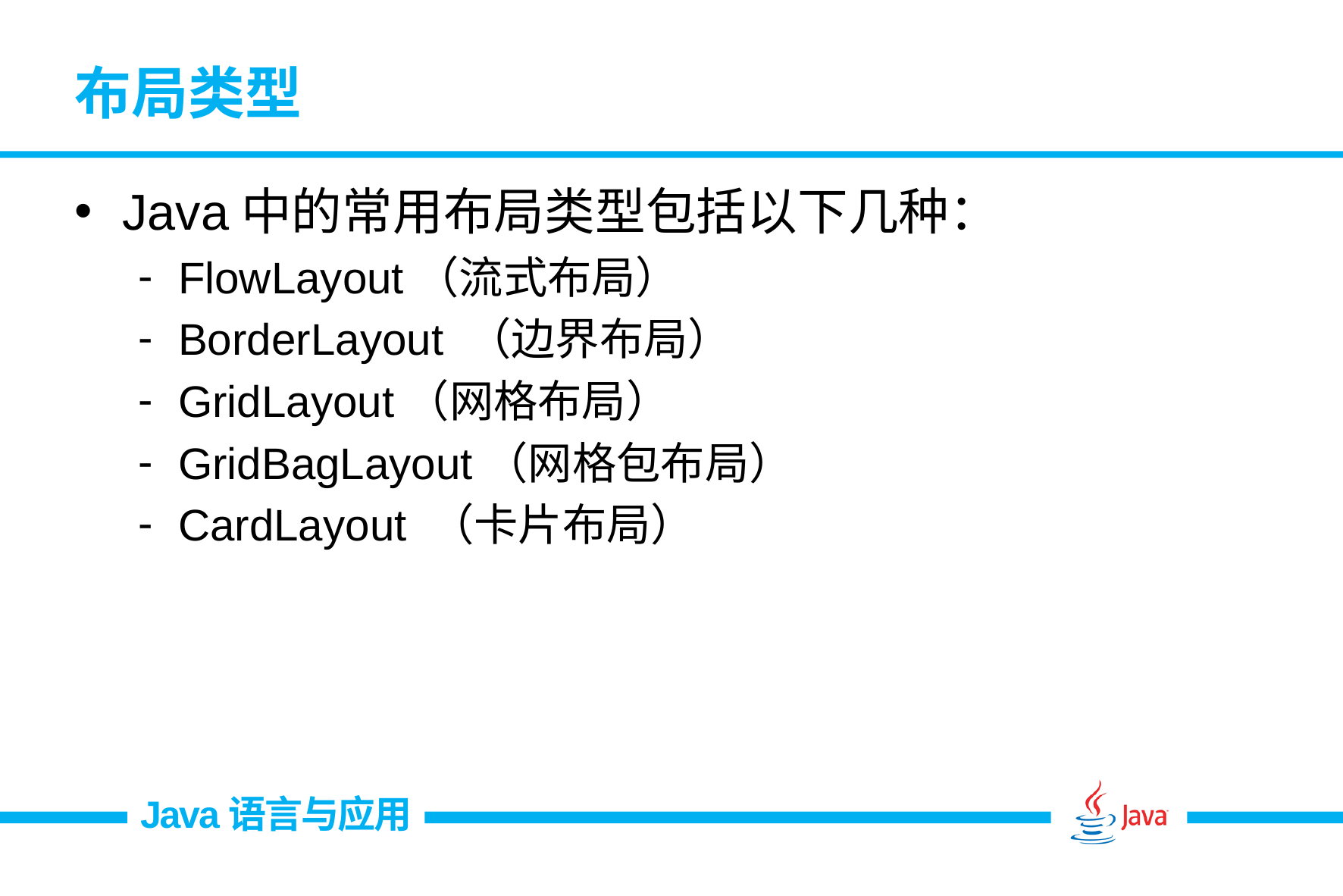

# 布局类型
Java中的常用布局类型包括以下几种：
FlowLayout（流式布局）
BorderLayout （边界布局）
GridLayout（网格布局）
GridBagLayout（网格包布局）
CardLayout （卡片布局）